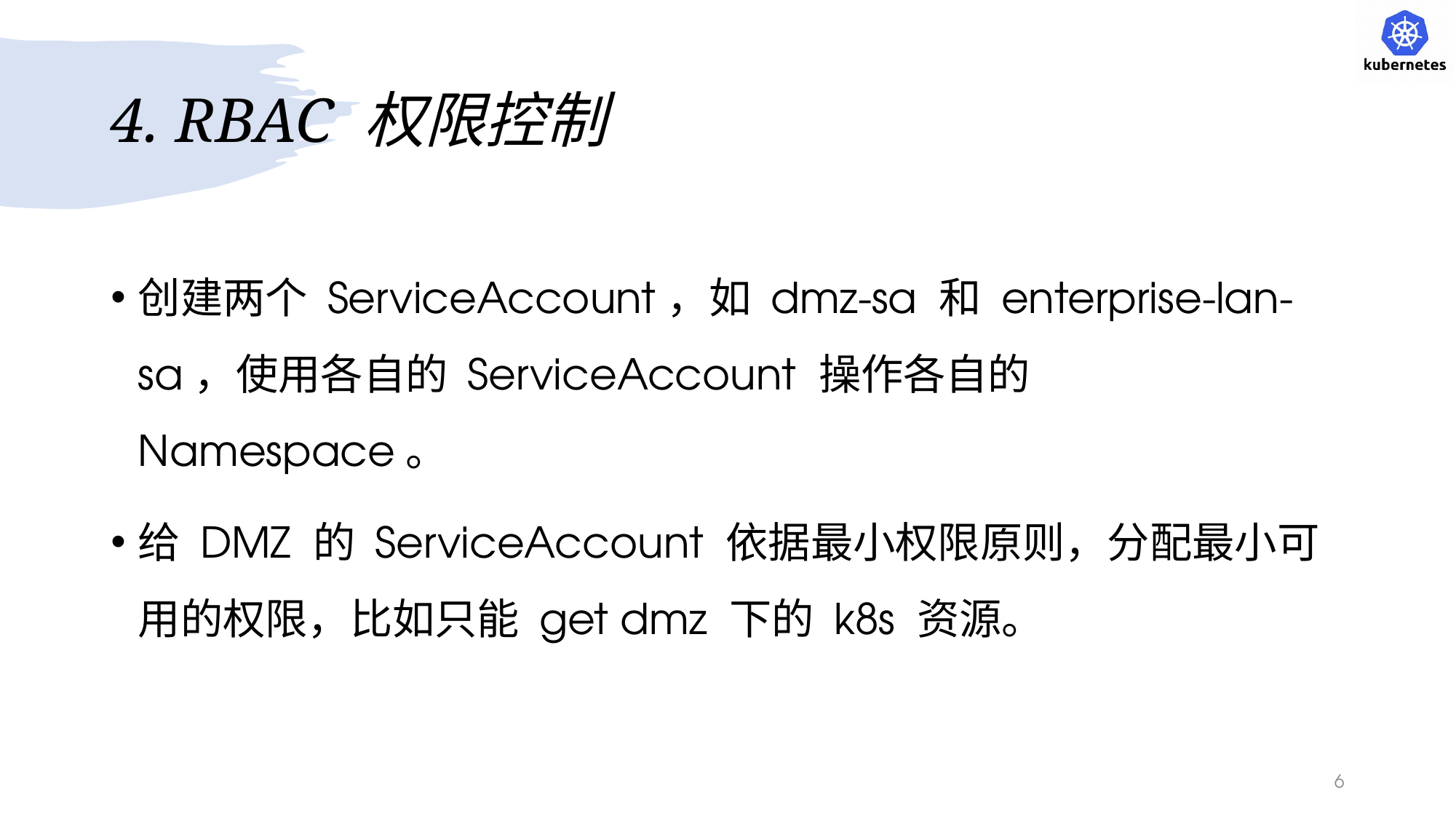

# 4. RBAC 权限控制
创建两个 ServiceAccount，如 dmz-sa 和 enterprise-lan-sa，使用各自的 ServiceAccount 操作各自的 Namespace。
给 DMZ 的 ServiceAccount 依据最小权限原则，分配最小可用的权限，比如只能 get dmz 下的 k8s 资源。

6